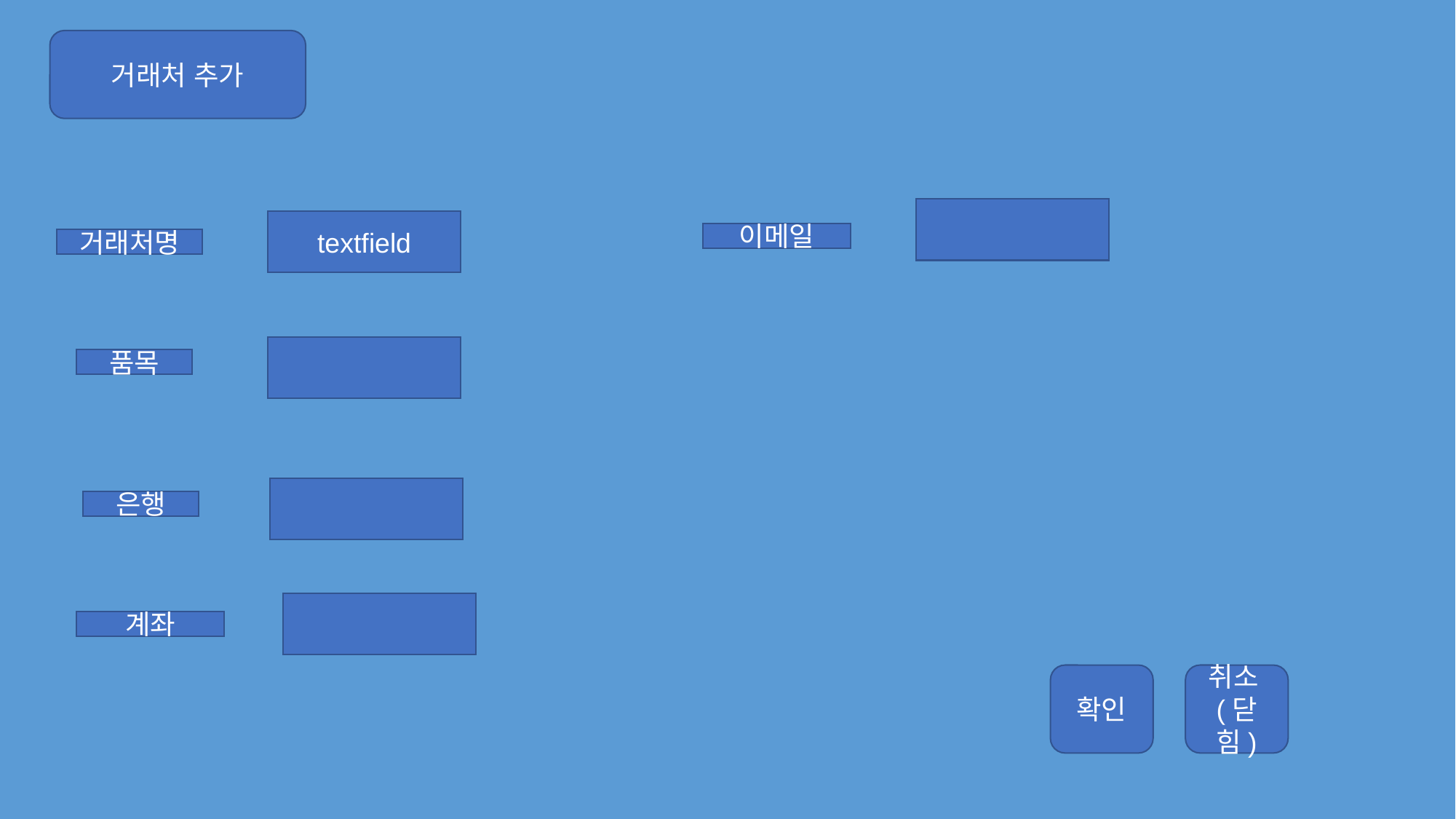

거래처 추가

textfield
이메일
거래처명

품목

은행

계좌
취소(닫힘)
확인